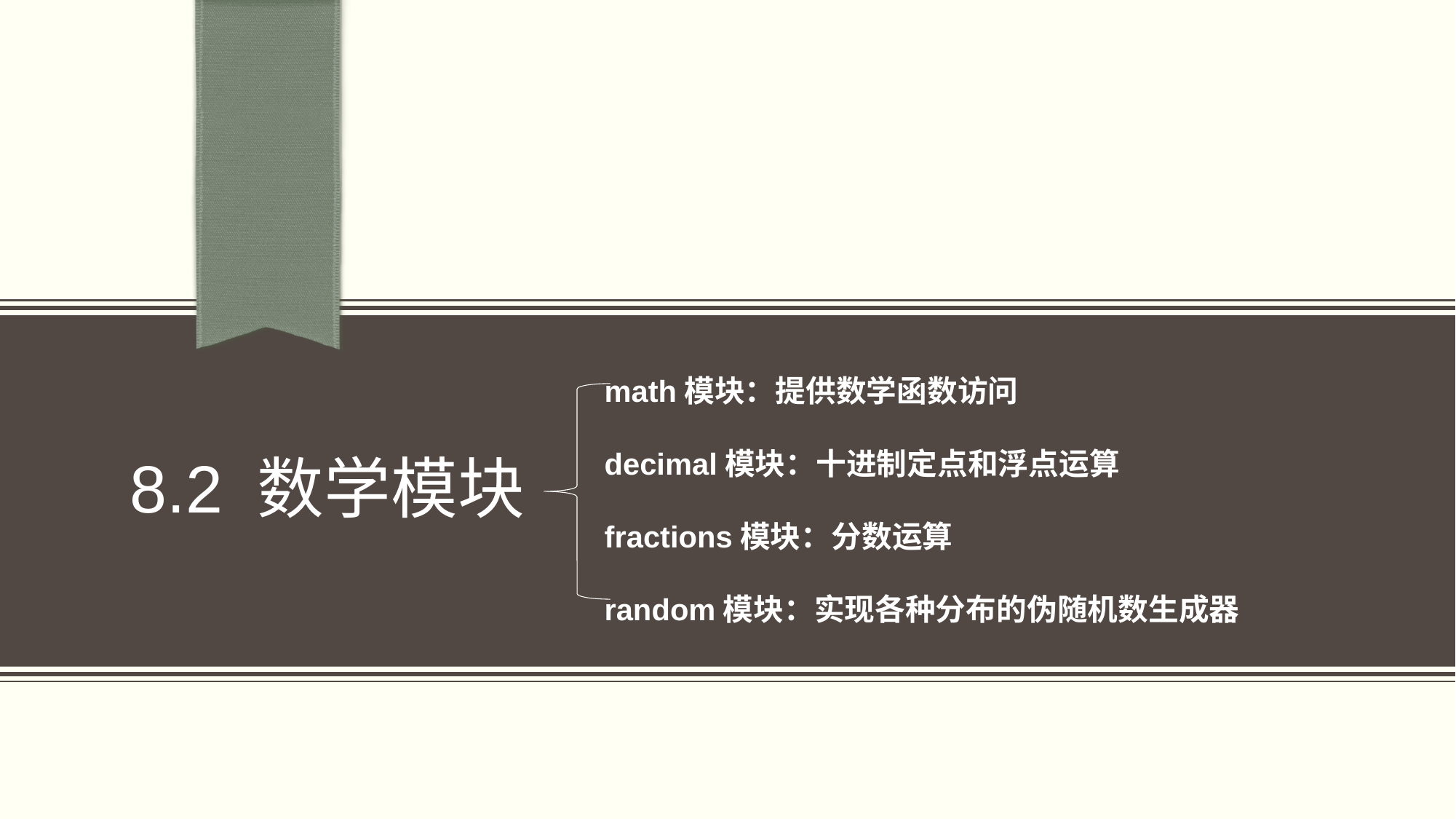

math模块：提供数学函数访问
  decimal模块：十进制定点和浮点运算
  fractions模块：分数运算
  random模块：实现各种分布的伪随机数生成器
# 8.2 数学模块